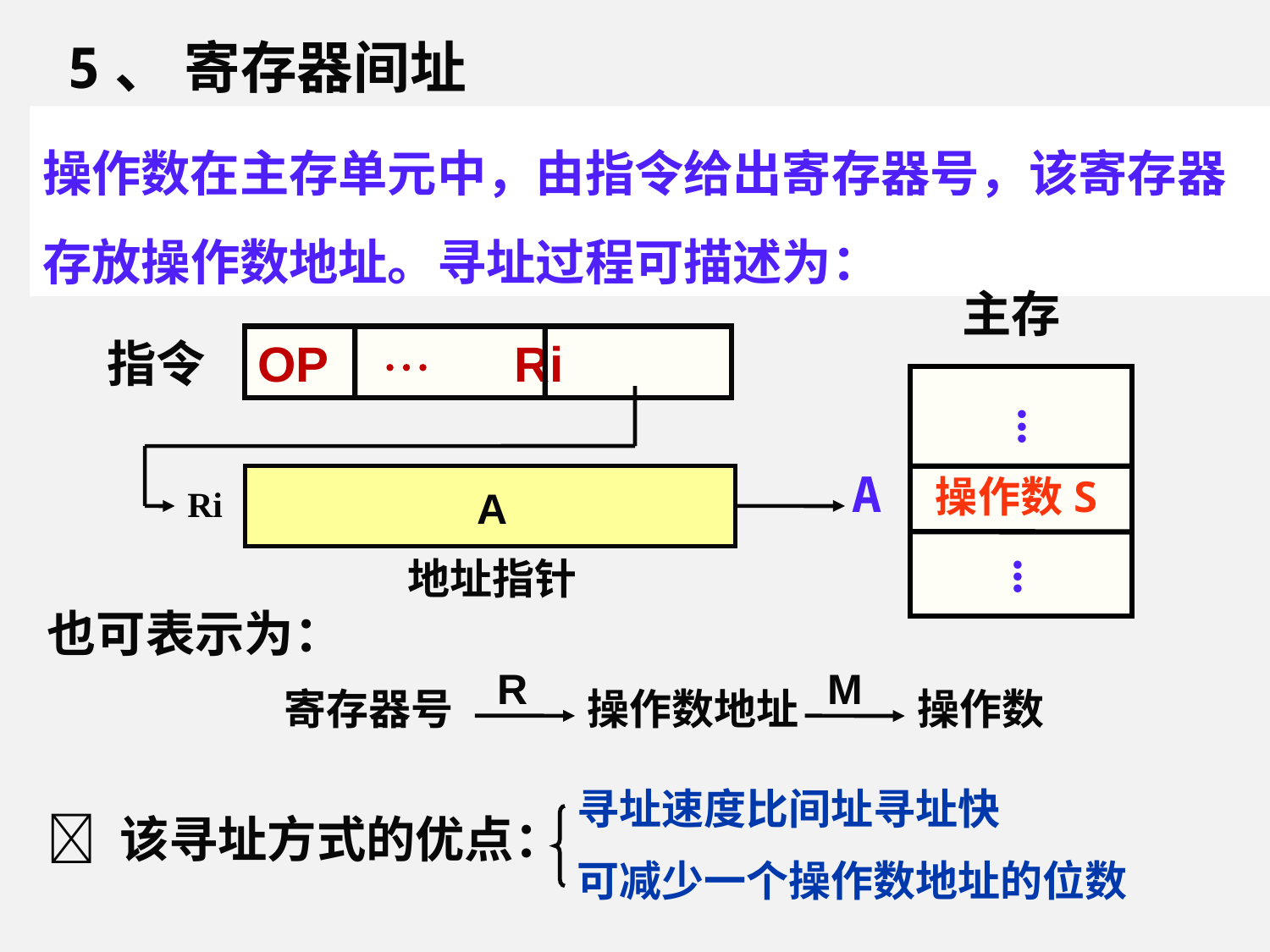

5、 寄存器间址
操作数在主存单元中，由指令给出寄存器号，该寄存器存放操作数地址。寻址过程可描述为：
主存
指令
OP    …      Ri

...

A
 操作数S

Ri
A

地址指针
...
也可表示为：
R
M
        寄存器号
操作数地址
操作数

寻址速度比间址寻址快
可减少一个操作数地址的位数
• 该寻址方式的优点：

72